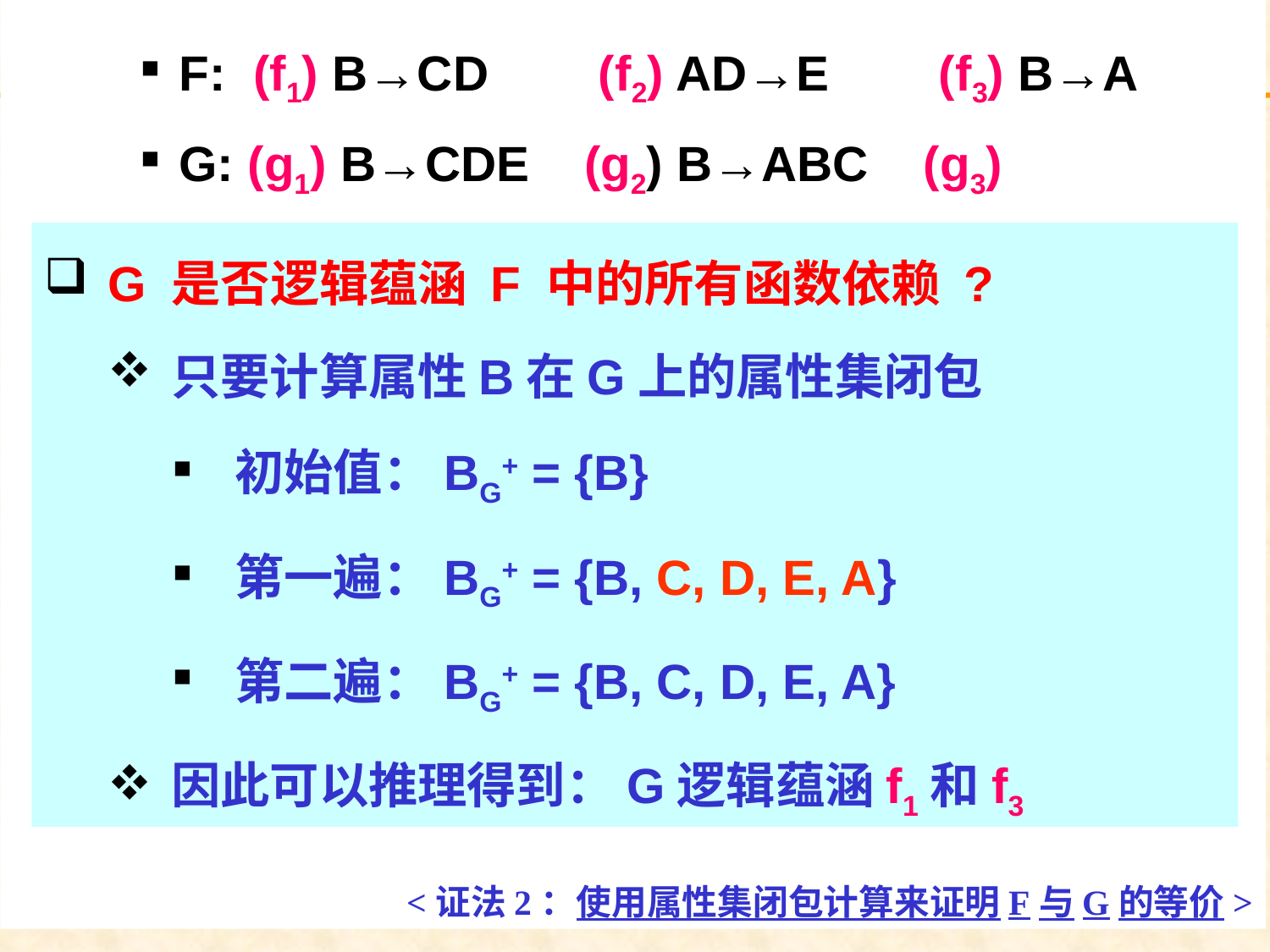

<证法2：使用属性集闭包计算来证明F与G的等价>
F:  (f1) B→CD        (f2) AD→E        (f3) B→A
G: (g1) B→CDE    (g2) B→ABC    (g3) AD→E }
G 是否逻辑蕴涵 F 中的所有函数依赖 ?
只要计算属性B在G上的属性集闭包
初始值：BG+ = {B}
第一遍：BG+ = {B, C, D, E, A}
第二遍：BG+ = {B, C, D, E, A}
因此可以推理得到：G逻辑蕴涵f1和f3